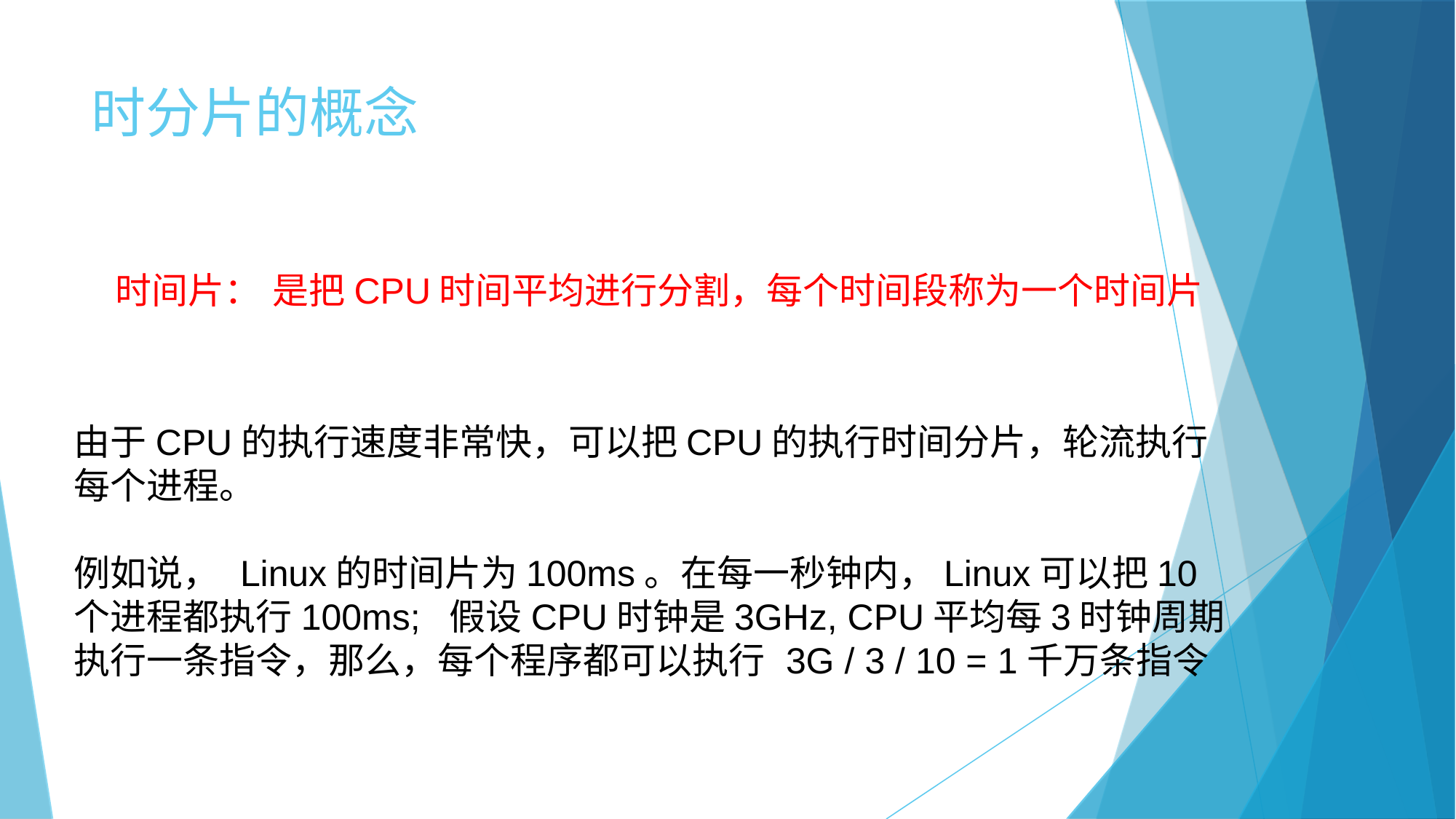

时分片的概念
时间片： 是把CPU时间平均进行分割，每个时间段称为一个时间片
由于CPU的执行速度非常快，可以把CPU的执行时间分片，轮流执行每个进程。

例如说， Linux的时间片为100ms。在每一秒钟内，Linux可以把10个进程都执行100ms;  假设CPU时钟是3GHz, CPU平均每3时钟周期执行一条指令，那么，每个程序都可以执行 3G / 3 / 10 = 1千万条指令